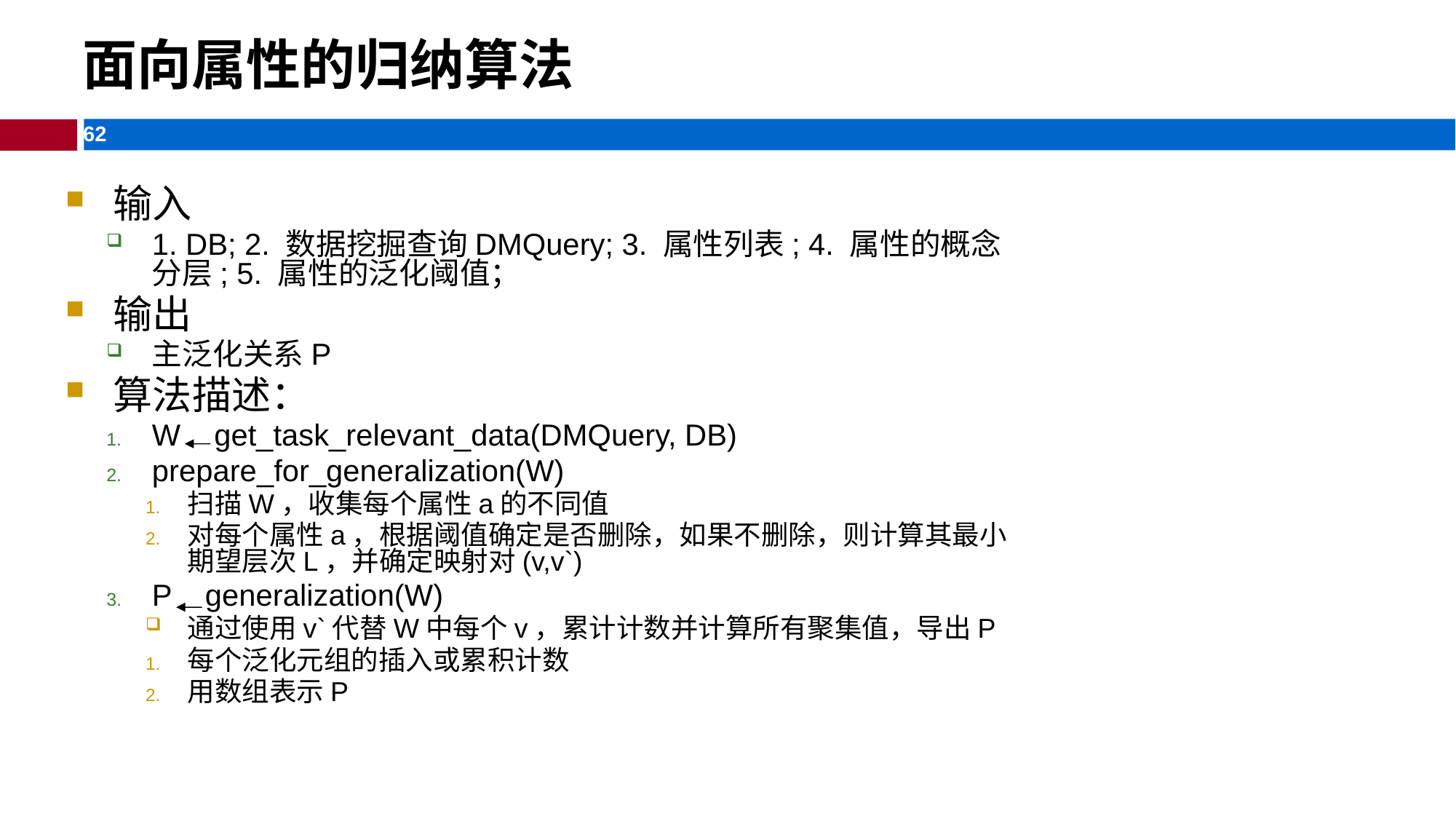

面向属性的归纳算法
输入
1. DB; 2. 数据挖掘查询DMQuery; 3. 属性列表; 4. 属性的概念分层; 5. 属性的泛化阈值；
输出
主泛化关系P
算法描述：
W    get_task_relevant_data(DMQuery, DB)
prepare_for_generalization(W)
扫描W，收集每个属性a的不同值
对每个属性a，根据阈值确定是否删除，如果不删除，则计算其最小期望层次L，并确定映射对(v,v`)
P    generalization(W)
通过使用v`代替W中每个v，累计计数并计算所有聚集值，导出P
每个泛化元组的插入或累积计数
用数组表示P